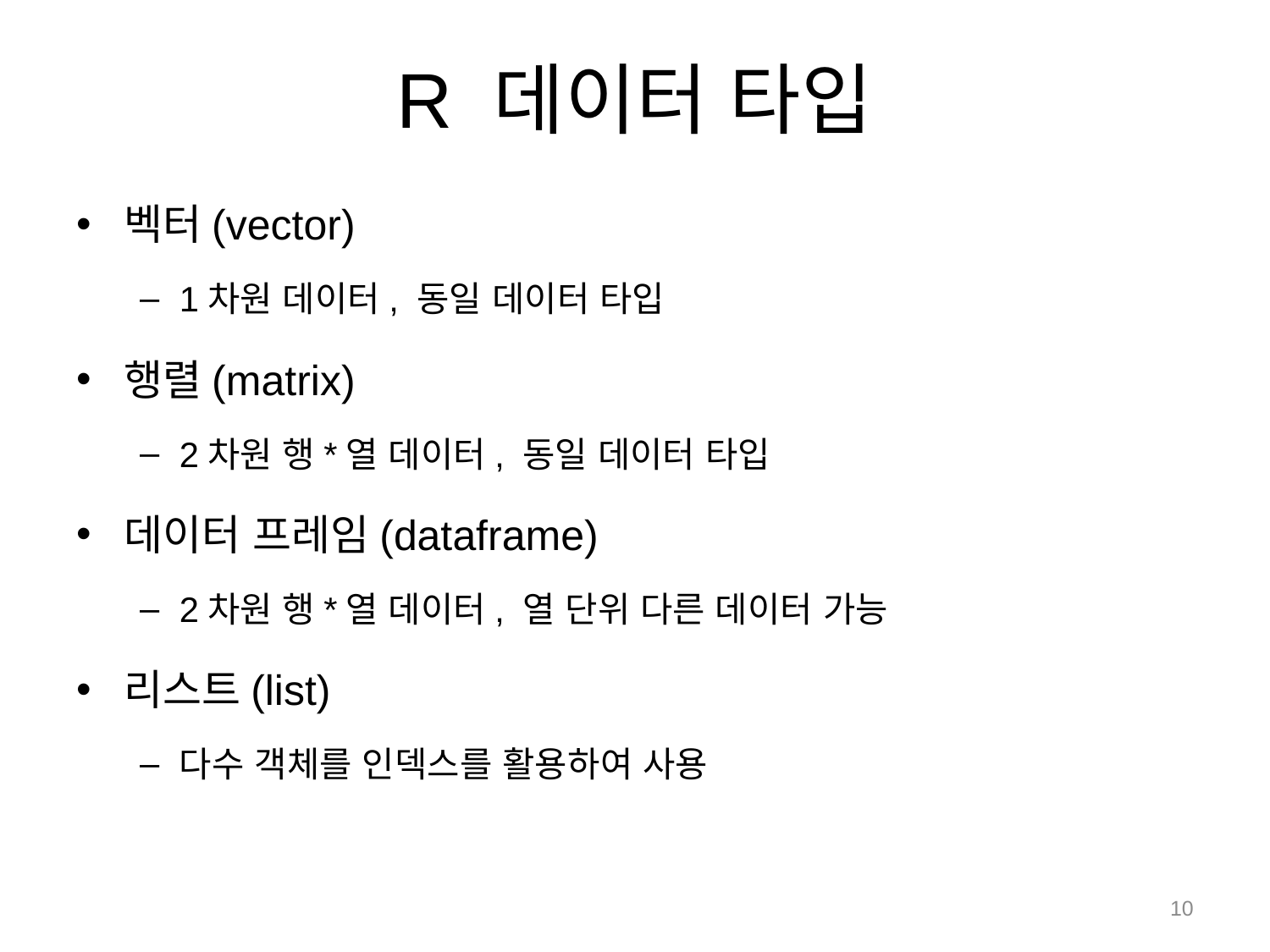

# R 데이터 타입
벡터(vector)
1차원 데이터, 동일 데이터 타입
행렬(matrix)
2차원 행*열 데이터, 동일 데이터 타입
데이터 프레임(dataframe)
2차원 행*열 데이터, 열 단위 다른 데이터 가능
리스트(list)
다수 객체를 인덱스를 활용하여 사용
10